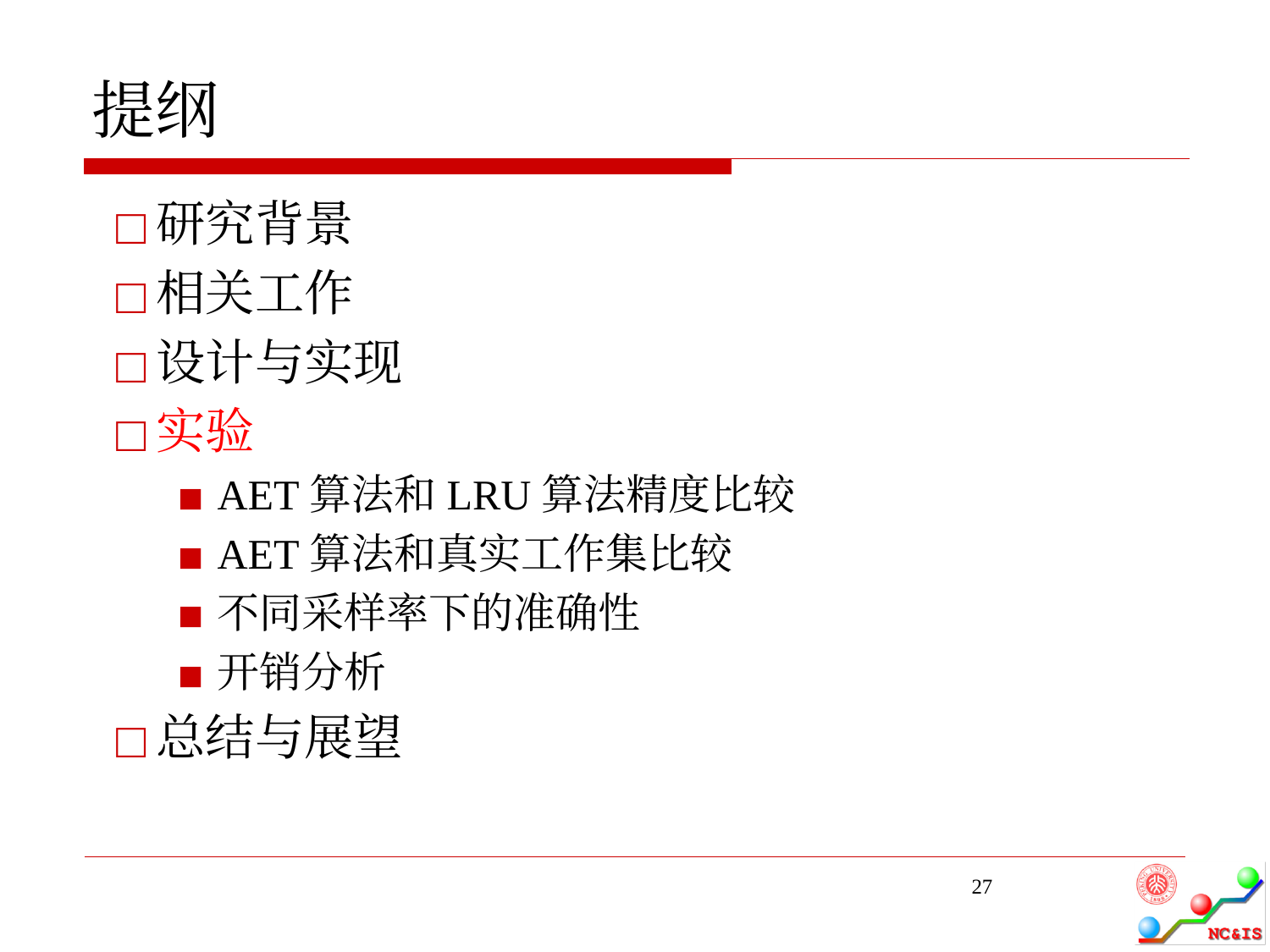

# 提纲
研究背景
相关工作
设计与实现
实验
AET算法和LRU算法精度比较
AET算法和真实工作集比较
不同采样率下的准确性
开销分析
总结与展望
27